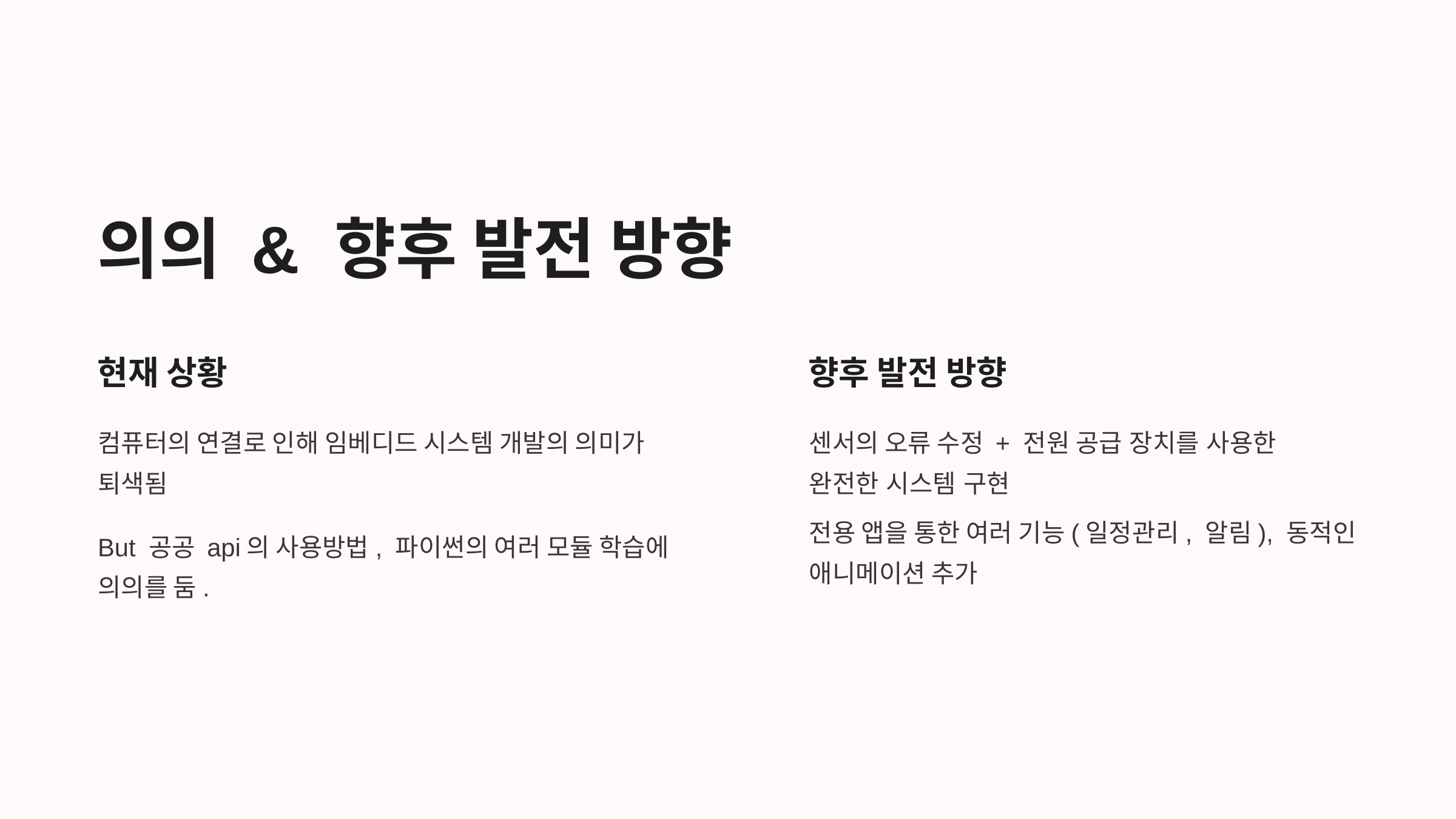

의의 & 향후 발전 방향
현재 상황
향후 발전 방향
컴퓨터의 연결로 인해 임베디드 시스템 개발의 의미가 퇴색됨
센서의 오류 수정 + 전원 공급 장치를 사용한
완전한 시스템 구현
전용 앱을 통한 여러 기능(일정관리, 알림), 동적인 애니메이션 추가
But 공공 api의 사용방법, 파이썬의 여러 모듈 학습에 의의를 둠.